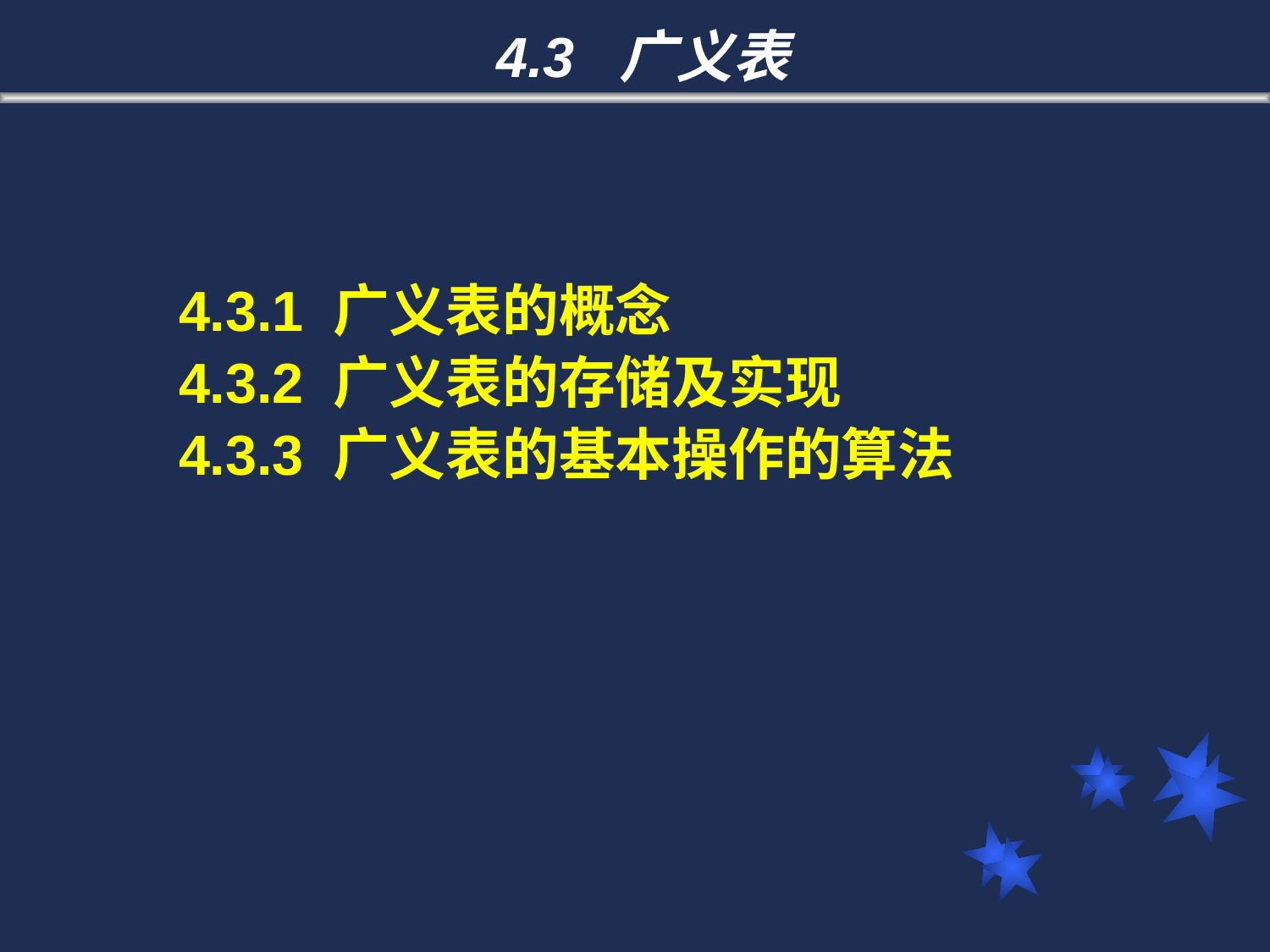

# 4.3  广义表
4.3.1 广义表的概念
4.3.2 广义表的存储及实现
4.3.3 广义表的基本操作的算法